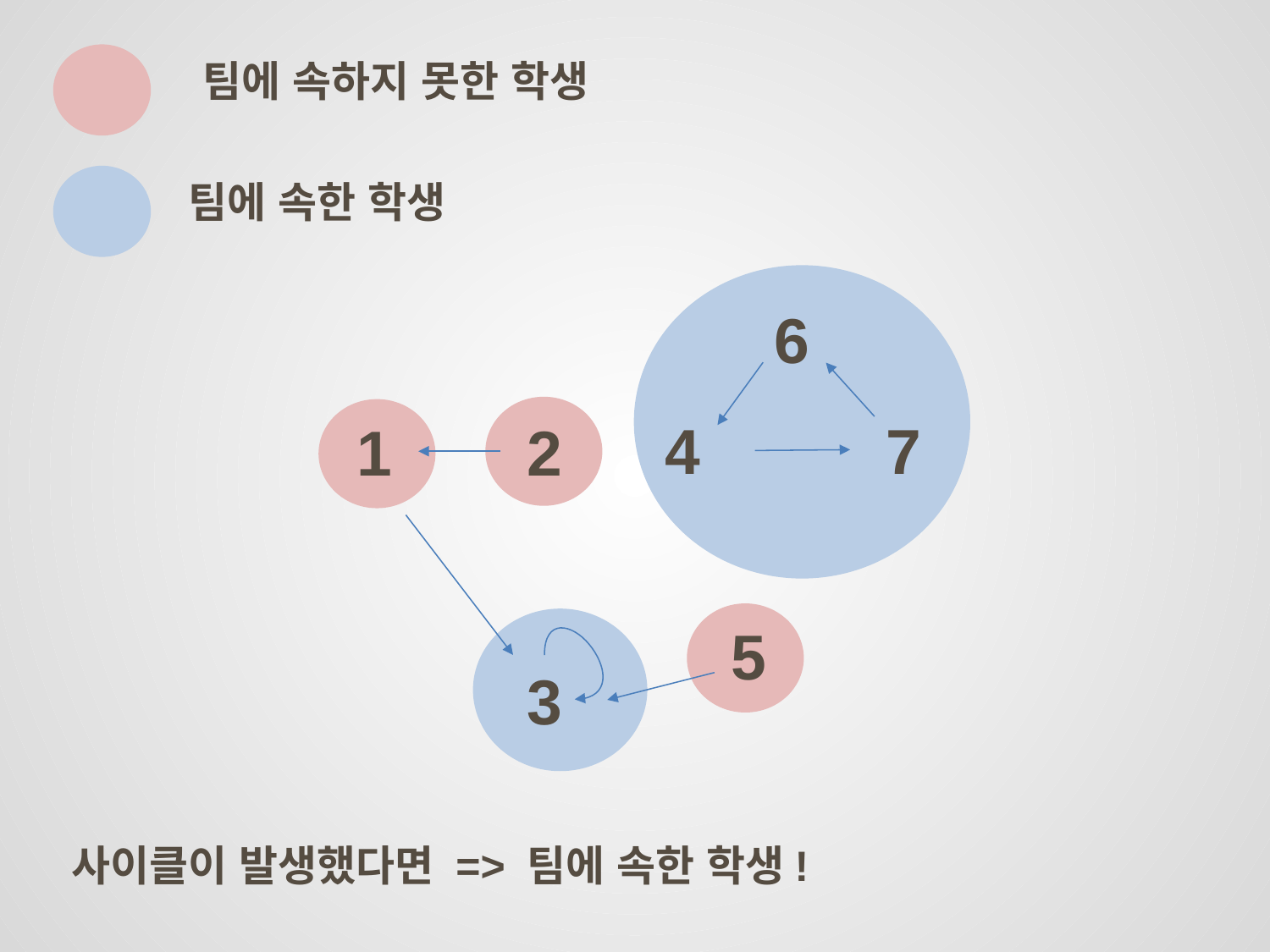

팀에 속하지 못한 학생

팀에 속한 학생

6

7
4
2
1

5
3
사이클이 발생했다면 => 팀에 속한 학생!